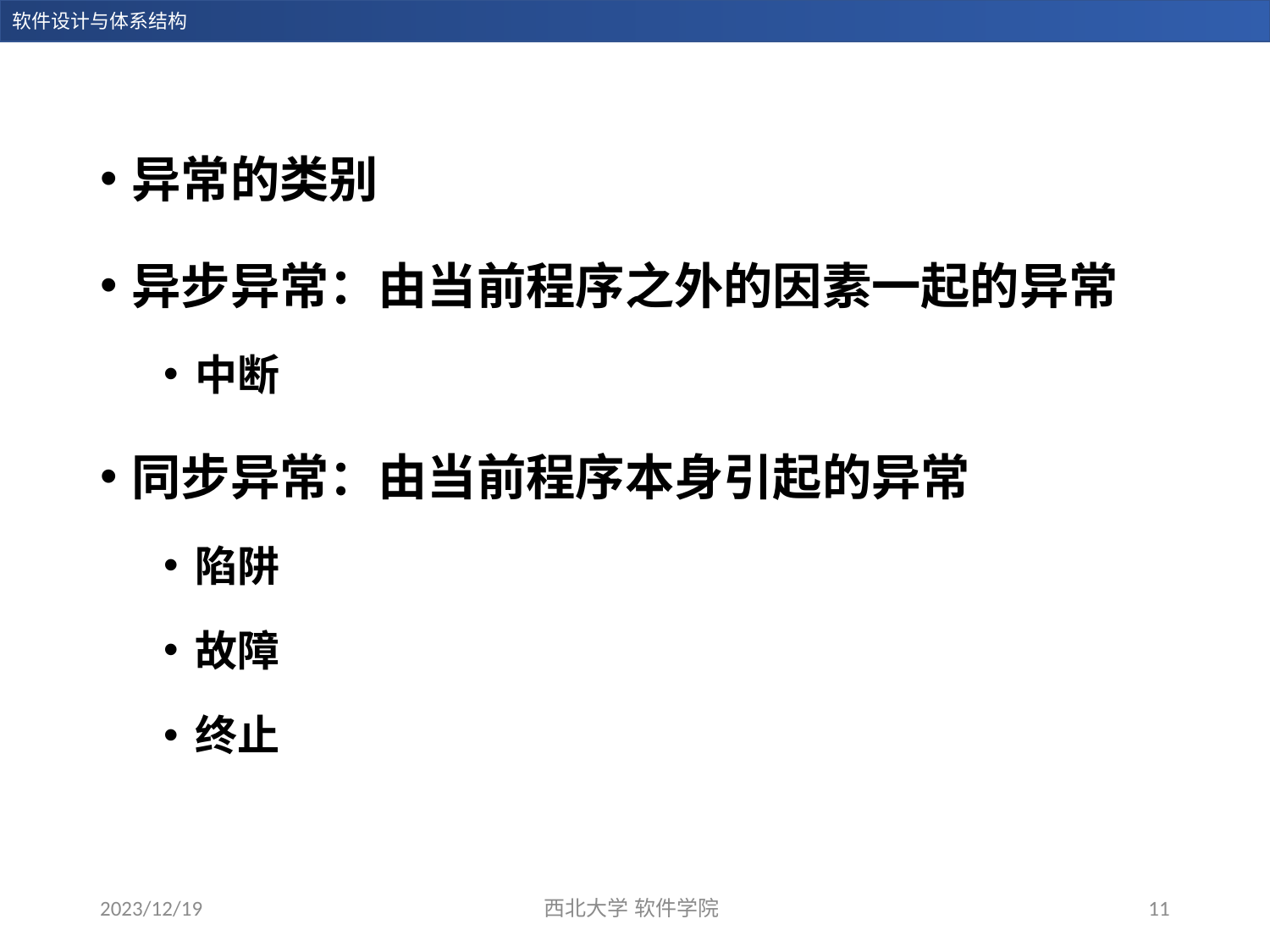

异常的类别
异步异常：由当前程序之外的因素一起的异常
中断
同步异常：由当前程序本身引起的异常
陷阱
故障
终止
2023/12/19
西北大学 软件学院
11